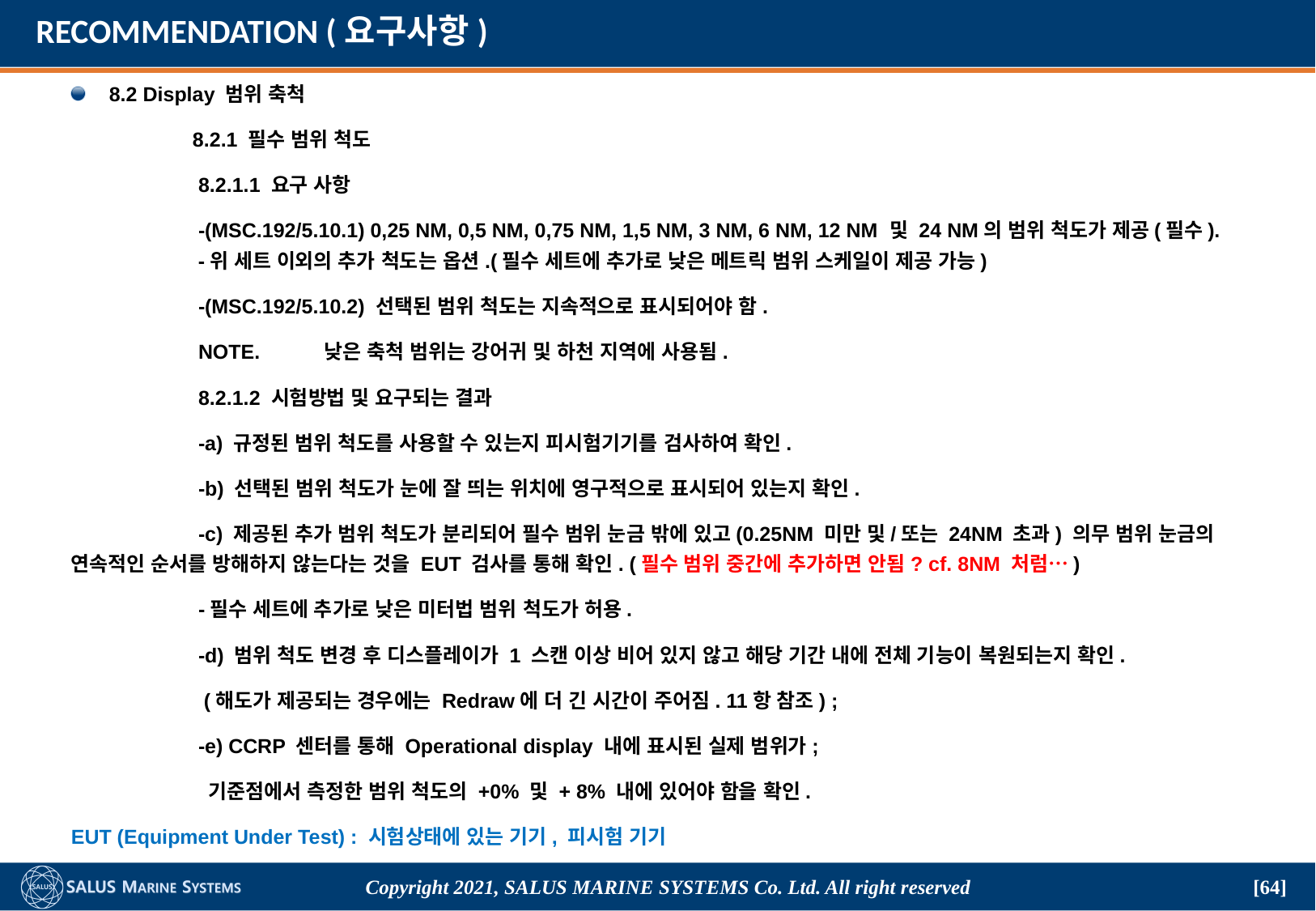

# RECOMMENDATION (요구사항)
8.2 Display 범위 축척
	8.2.1 필수 범위 척도
	 8.2.1.1 요구 사항
	 -(MSC.192/5.10.1) 0,25 NM, 0,5 NM, 0,75 NM, 1,5 NM, 3 NM, 6 NM, 12 NM 및 24 NM의 범위 척도가 제공(필수). 	 -위 세트 이외의 추가 척도는 옵션.(필수 세트에 추가로 낮은 메트릭 범위 스케일이 제공 가능)
	 -(MSC.192/5.10.2) 선택된 범위 척도는 지속적으로 표시되어야 함.
	 NOTE.	 낮은 축척 범위는 강어귀 및 하천 지역에 사용됨.
	 8.2.1.2 시험방법 및 요구되는 결과
	 -a) 규정된 범위 척도를 사용할 수 있는지 피시험기기를 검사하여 확인.
	 -b) 선택된 범위 척도가 눈에 잘 띄는 위치에 영구적으로 표시되어 있는지 확인.
	 -c) 제공된 추가 범위 척도가 분리되어 필수 범위 눈금 밖에 있고(0.25NM 미만 및/또는 24NM 초과) 의무 범위 눈금의 연속적인 순서를 방해하지 않는다는 것을 EUT 검사를 통해 확인. (필수 범위 중간에 추가하면 안됨? cf. 8NM 처럼…)
	 -필수 세트에 추가로 낮은 미터법 범위 척도가 허용.
	 -d) 범위 척도 변경 후 디스플레이가 1 스캔 이상 비어 있지 않고 해당 기간 내에 전체 기능이 복원되는지 확인.
	  (해도가 제공되는 경우에는 Redraw에 더 긴 시간이 주어짐. 11항 참조) ;
	 -e) CCRP 센터를 통해 Operational display 내에 표시된 실제 범위가;
	  기준점에서 측정한 범위 척도의 +0% 및 + 8% 내에 있어야 함을 확인.
EUT (Equipment Under Test) : 시험상태에 있는 기기, 피시험 기기
Copyright 2021, SALUS Marine Systems Co. Ltd. All right reserved
[64]